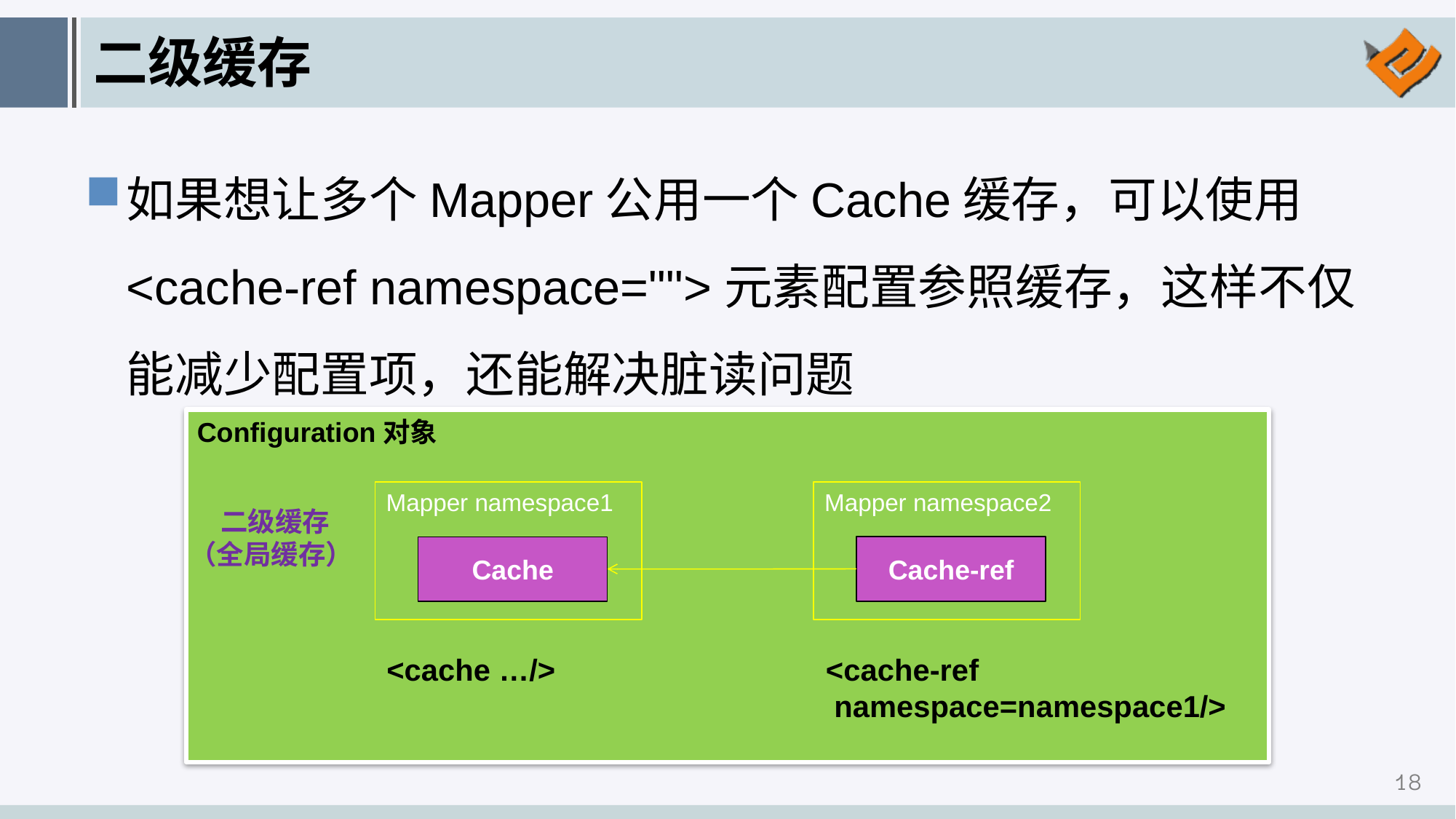

# 二级缓存
如果想让多个Mapper公用一个Cache缓存，可以使用<cache-ref namespace="">元素配置参照缓存，这样不仅能减少配置项，还能解决脏读问题
Configuration对象
Mapper namespace2
Mapper namespace1
    二级缓存
（全局缓存）
Cache-ref
Cache
<cache …/>
<cache-ref
 namespace=namespace1/>